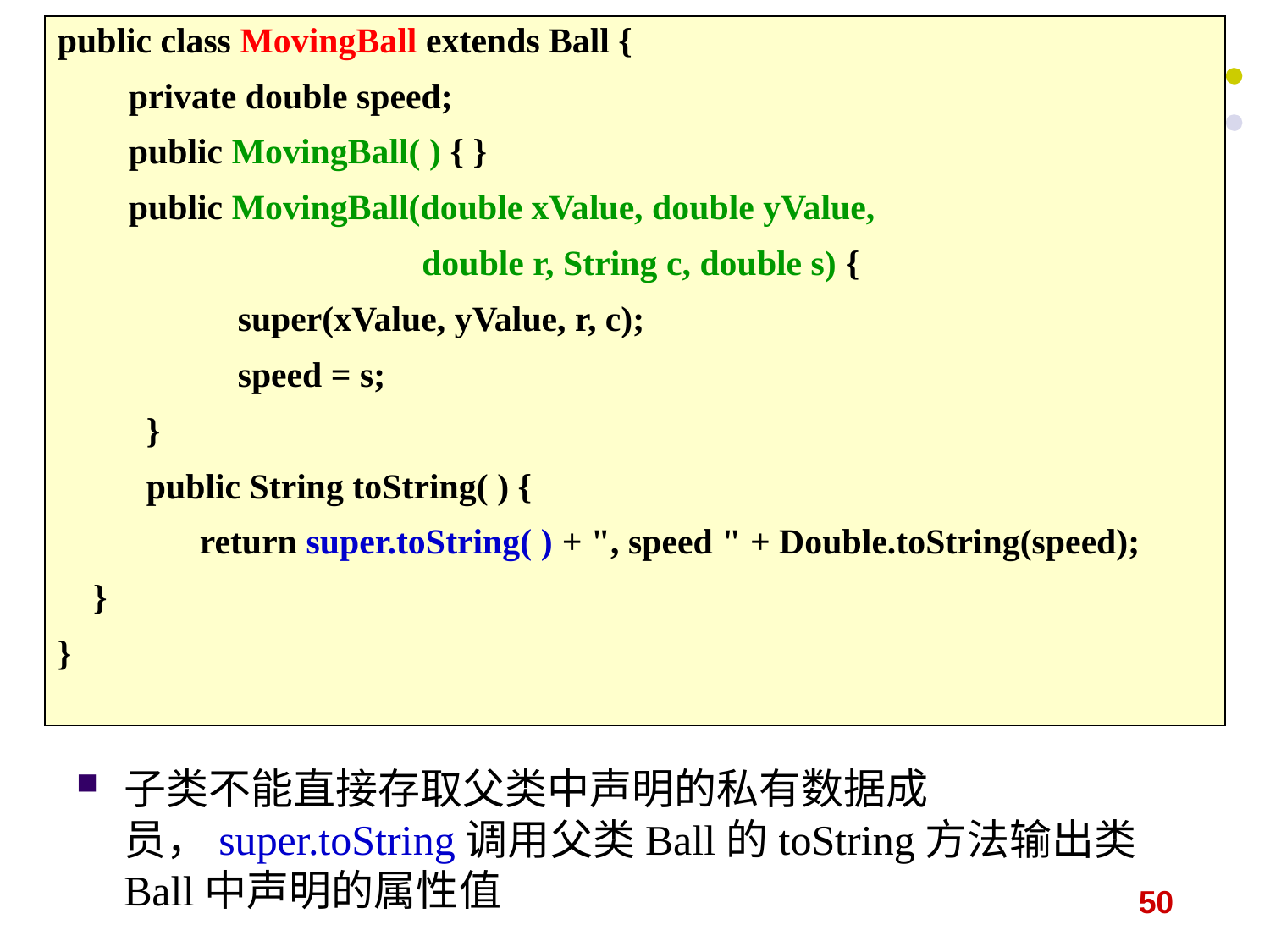

public class MovingBall extends Ball {
        private double speed;
        public MovingBall( ) { }
        public MovingBall(double xValue, double yValue,
                                         double r, String c, double s) {
	      super(xValue, yValue, r, c);
	      speed = s;
          }
          public String toString( ) {
                return super.toString( ) + ", speed " + Double.toString(speed);
    }
}
#
子类不能直接存取父类中声明的私有数据成员，super.toString调用父类Ball的toString方法输出类Ball中声明的属性值